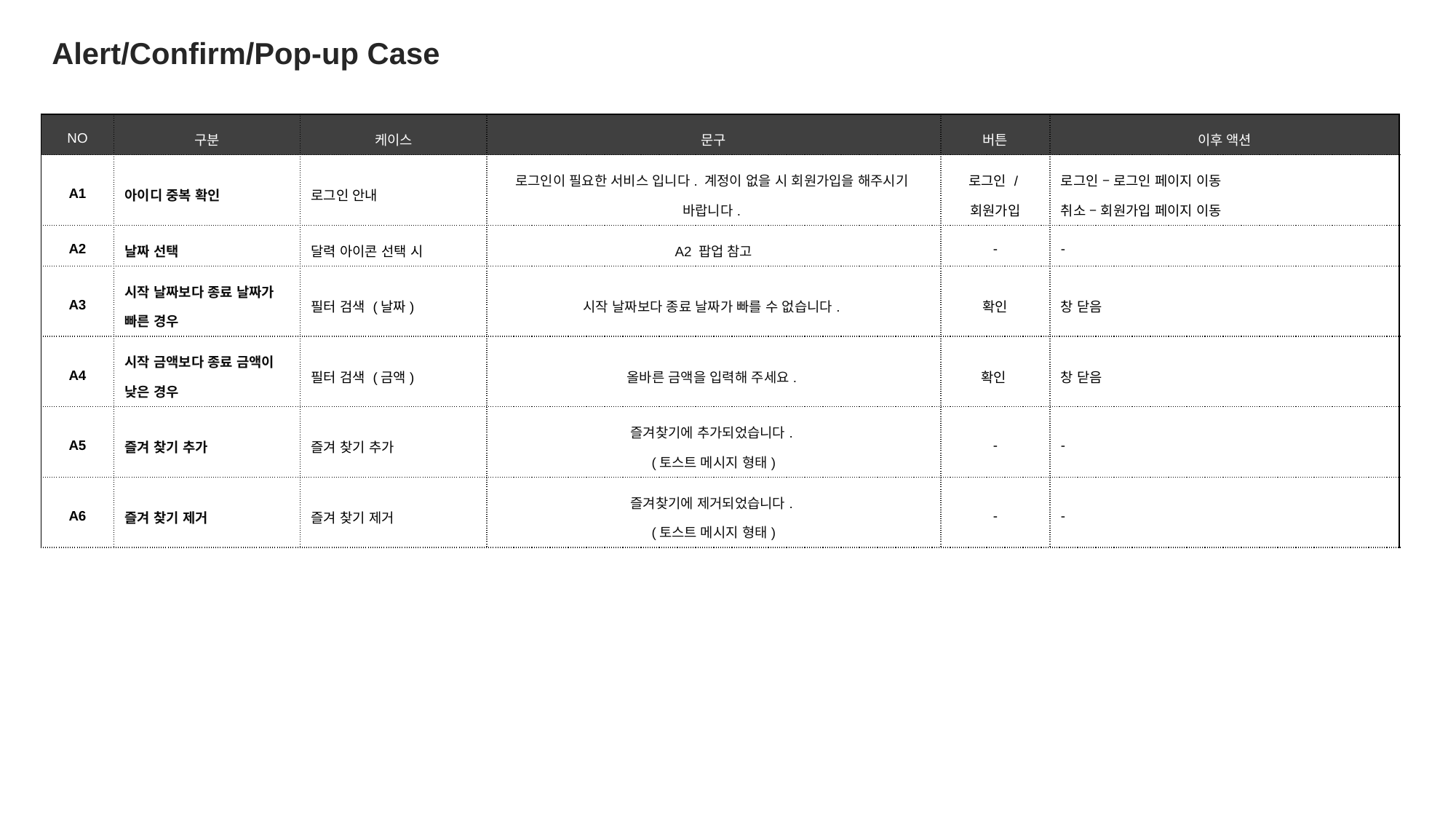

Alert/Confirm/Pop-up Case
| NO | 구분 | 케이스 | 문구 | 버튼 | 이후 액션 |
| --- | --- | --- | --- | --- | --- |
| A1 | 아이디 중복 확인 | 로그인 안내 | 로그인이 필요한 서비스 입니다. 계정이 없을 시 회원가입을 해주시기 바랍니다. | 로그인 / 회원가입 | 로그인 – 로그인 페이지 이동 취소 – 회원가입 페이지 이동 |
| A2 | 날짜 선택 | 달력 아이콘 선택 시 | A2 팝업 참고 | - | - |
| A3 | 시작 날짜보다 종료 날짜가 빠른 경우 | 필터 검색 (날짜) | 시작 날짜보다 종료 날짜가 빠를 수 없습니다. | 확인 | 창 닫음 |
| A4 | 시작 금액보다 종료 금액이 낮은 경우 | 필터 검색 (금액) | 올바른 금액을 입력해 주세요. | 확인 | 창 닫음 |
| A5 | 즐겨 찾기 추가 | 즐겨 찾기 추가 | 즐겨찾기에 추가되었습니다. (토스트 메시지 형태) | - | - |
| A6 | 즐겨 찾기 제거 | 즐겨 찾기 제거 | 즐겨찾기에 제거되었습니다. (토스트 메시지 형태) | - | - |